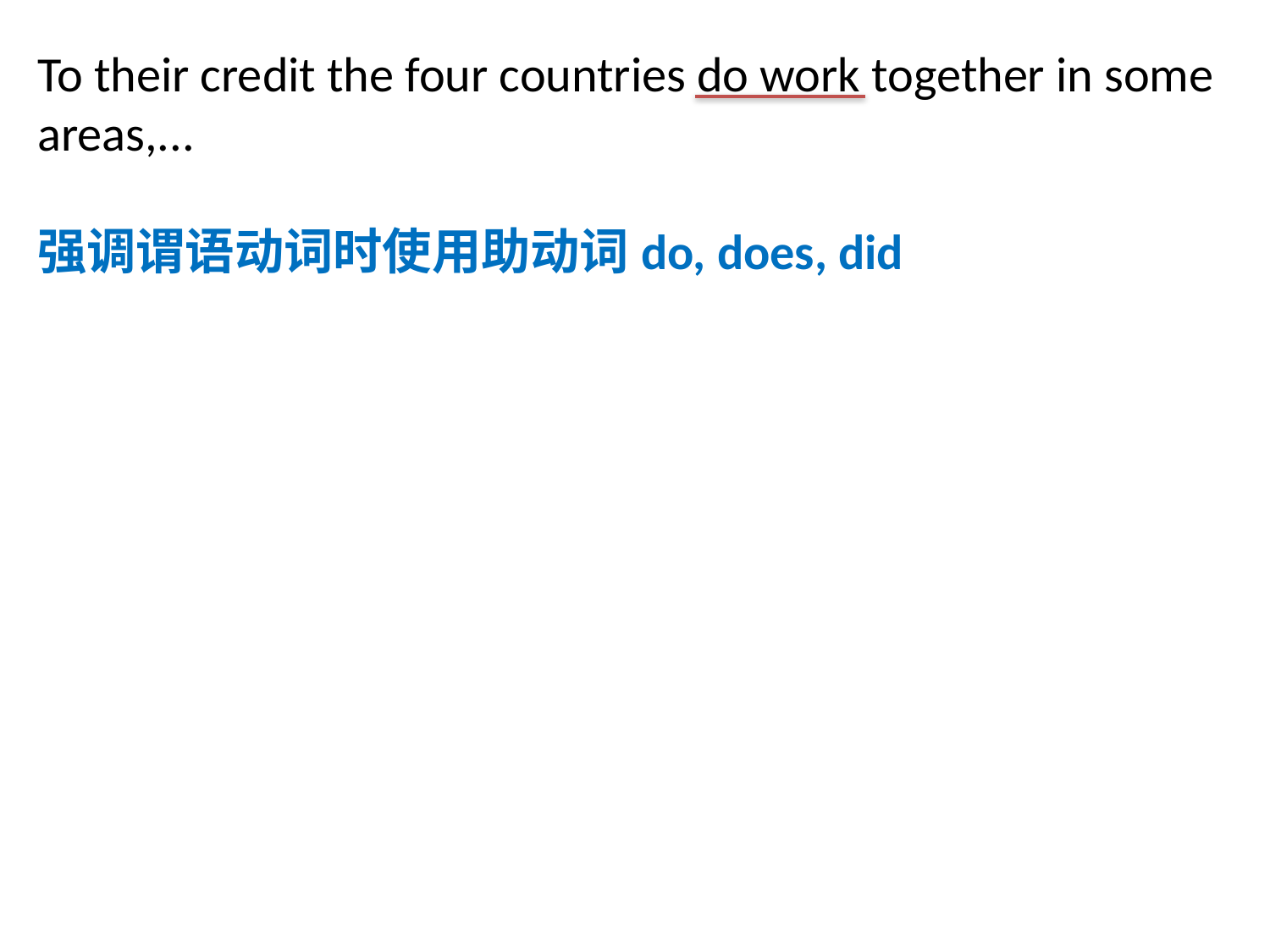

To their credit the four countries do work together in some areas,...

强调谓语动词时使用助动词do, does, did